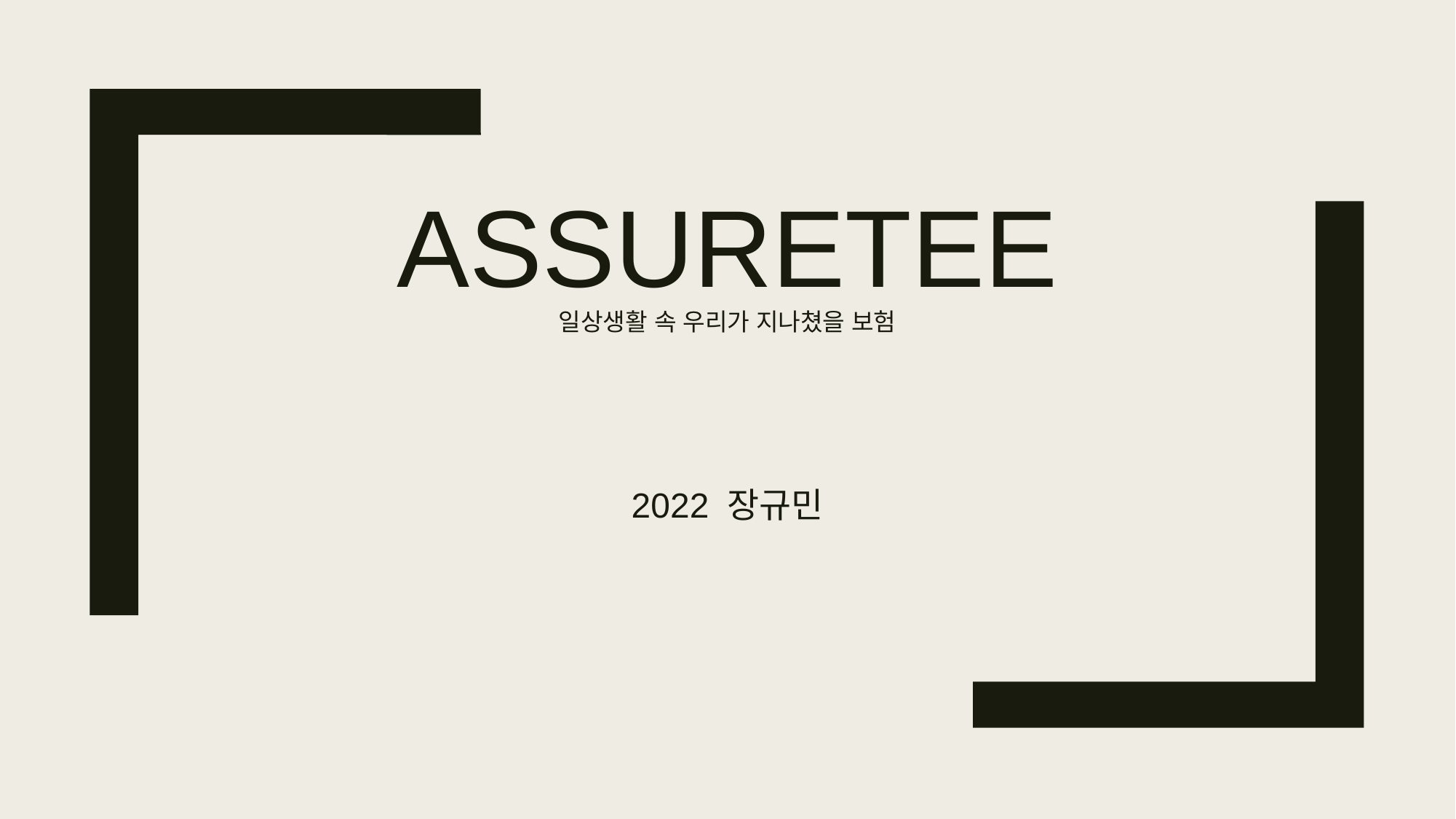

# Assuretee 일상생활 속 우리가 지나쳤을 보험
2022 장규민